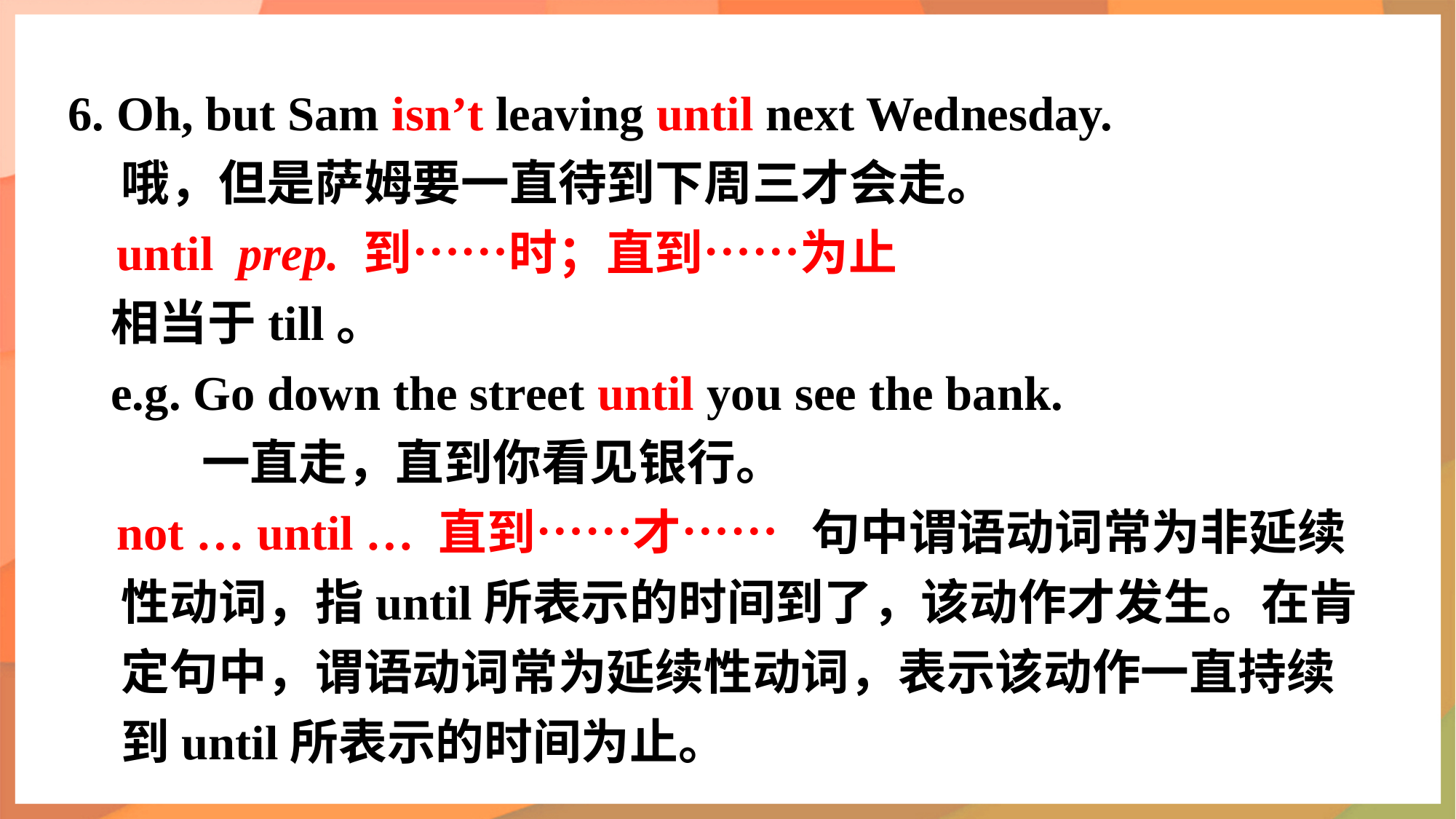

6. Oh, but Sam isn’t leaving until next Wednesday.
哦，但是萨姆要一直待到下周三才会走。
    until  prep. 到……时；直到……为止
相当于till。
e.g. Go down the street until you see the bank.
           一直走，直到你看见银行。
    not … until … 直到……才……   句中谓语动词常为非延续性动词，指until所表示的时间到了，该动作才发生。在肯定句中，谓语动词常为延续性动词，表示该动作一直持续到until所表示的时间为止。